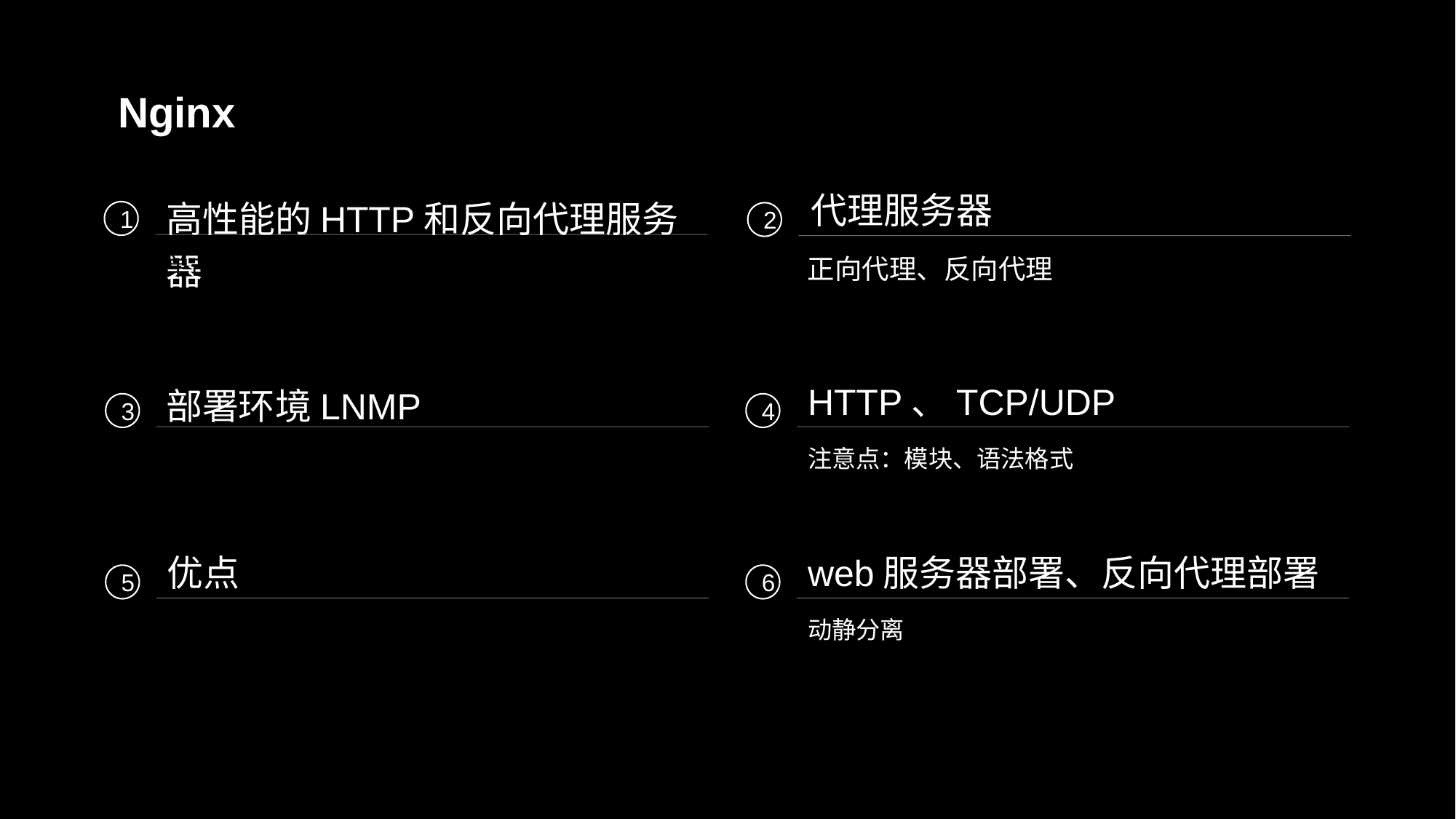

Nginx
高性能的HTTP和反向代理服务器
代理服务器
1
2
正向代理、反向代理
单击此处添加文本具体内容，简明扼要的阐述您的观点。
HTTP、TCP/UDP
部署环境LNMP
3
4
单击此处添加文本具体内容，简明扼要的阐述您的观点。
注意点：模块、语法格式
优点
web服务器部署、反向代理部署
5
6
单击此处添加文本具体内容，简明扼要的阐述您的观点。
动静分离